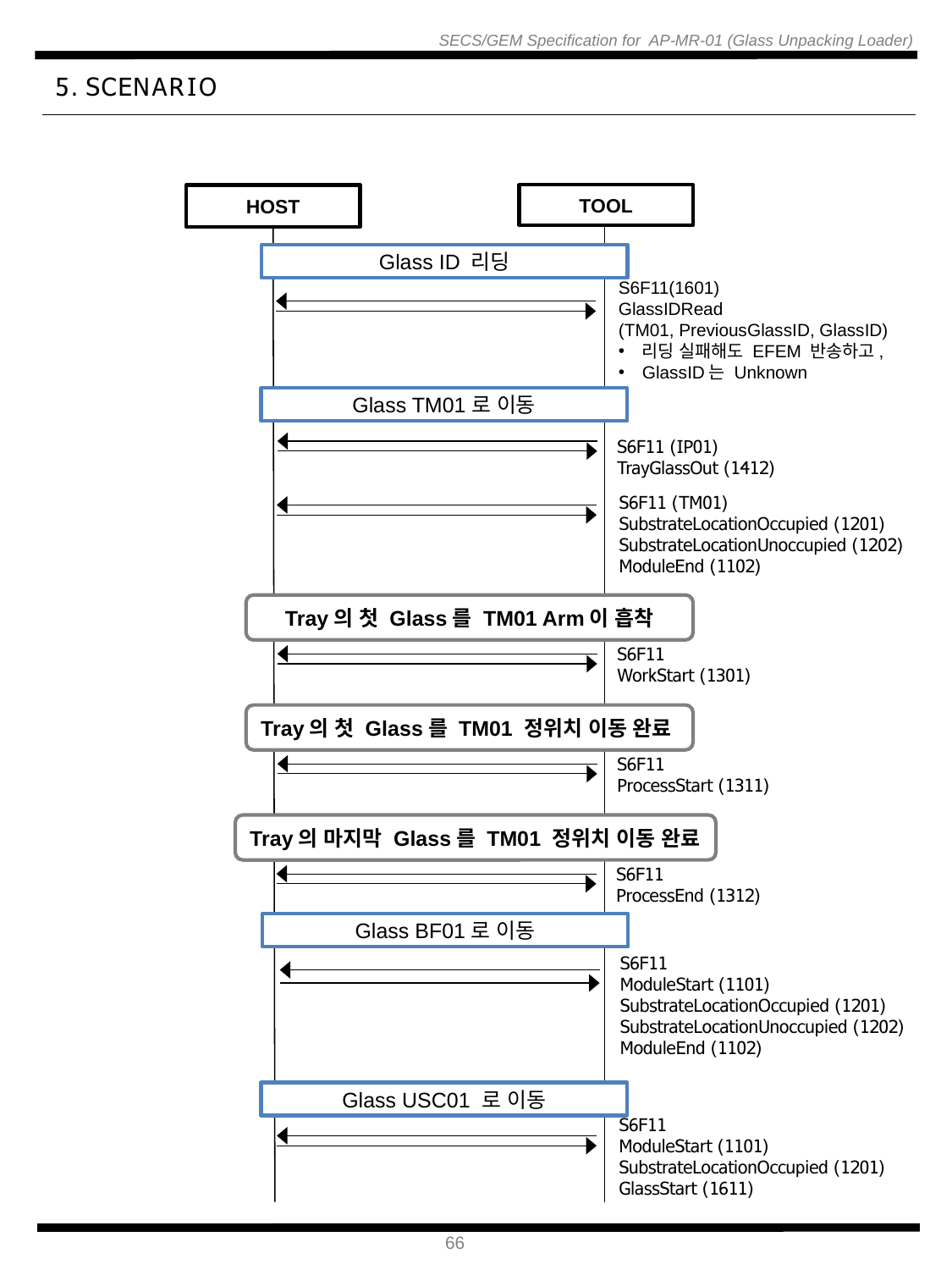

5. SCENARIO
HOST
TOOL
Glass ID 리딩

S6F11(1601)
GlassIDRead
(TM01, PreviousGlassID, GlassID)
리딩 실패해도 EFEM 반송하고,
GlassID는 Unknown
Glass TM01로 이동
S6F11 (IP01)
TrayGlassOut (1412)
S6F11 (TM01)
SubstrateLocationOccupied (1201)
SubstrateLocationUnoccupied (1202)
ModuleEnd (1102)
Tray의 첫 Glass를 TM01 Arm이 흡착
S6F11
WorkStart (1301)
Tray의 첫 Glass를 TM01 정위치 이동 완료
S6F11
ProcessStart (1311)
Tray의 마지막 Glass를 TM01 정위치 이동 완료
S6F11
ProcessEnd (1312)
Glass BF01로 이동
S6F11
ModuleStart (1101)
SubstrateLocationOccupied (1201)
SubstrateLocationUnoccupied (1202)
ModuleEnd (1102)
Glass USC01 로 이동
S6F11
ModuleStart (1101) SubstrateLocationOccupied (1201)
GlassStart (1611)